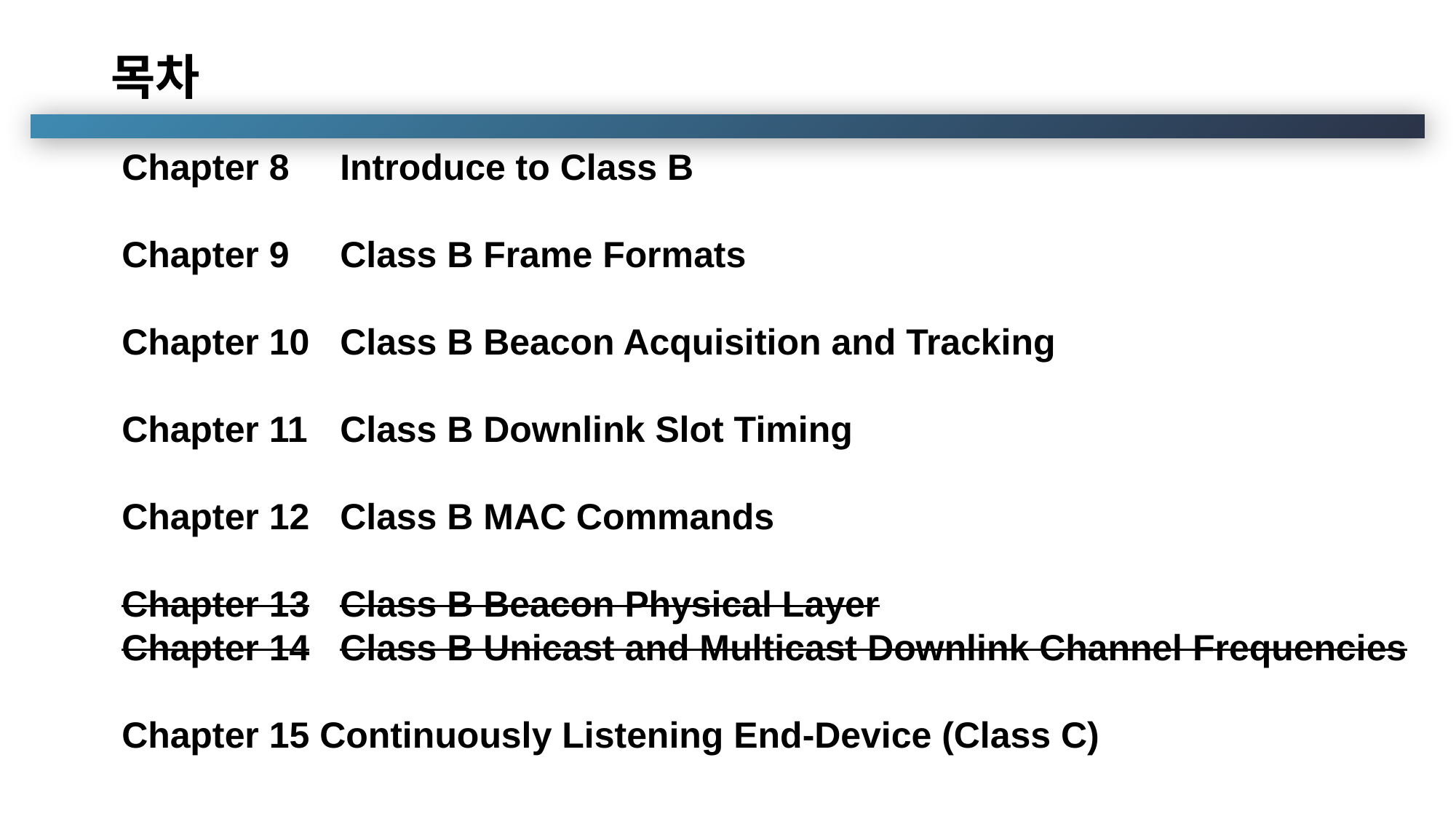

# 목차

Chapter 8	Introduce to Class B

Chapter 9 	Class B Frame Formats

Chapter 10	Class B Beacon Acquisition and Tracking

Chapter 11	Class B Downlink Slot Timing

Chapter 12	Class B MAC Commands

Chapter 13	Class B Beacon Physical Layer
Chapter 14	Class B Unicast and Multicast Downlink Channel Frequencies

Chapter 15 Continuously Listening End-Device (Class C)